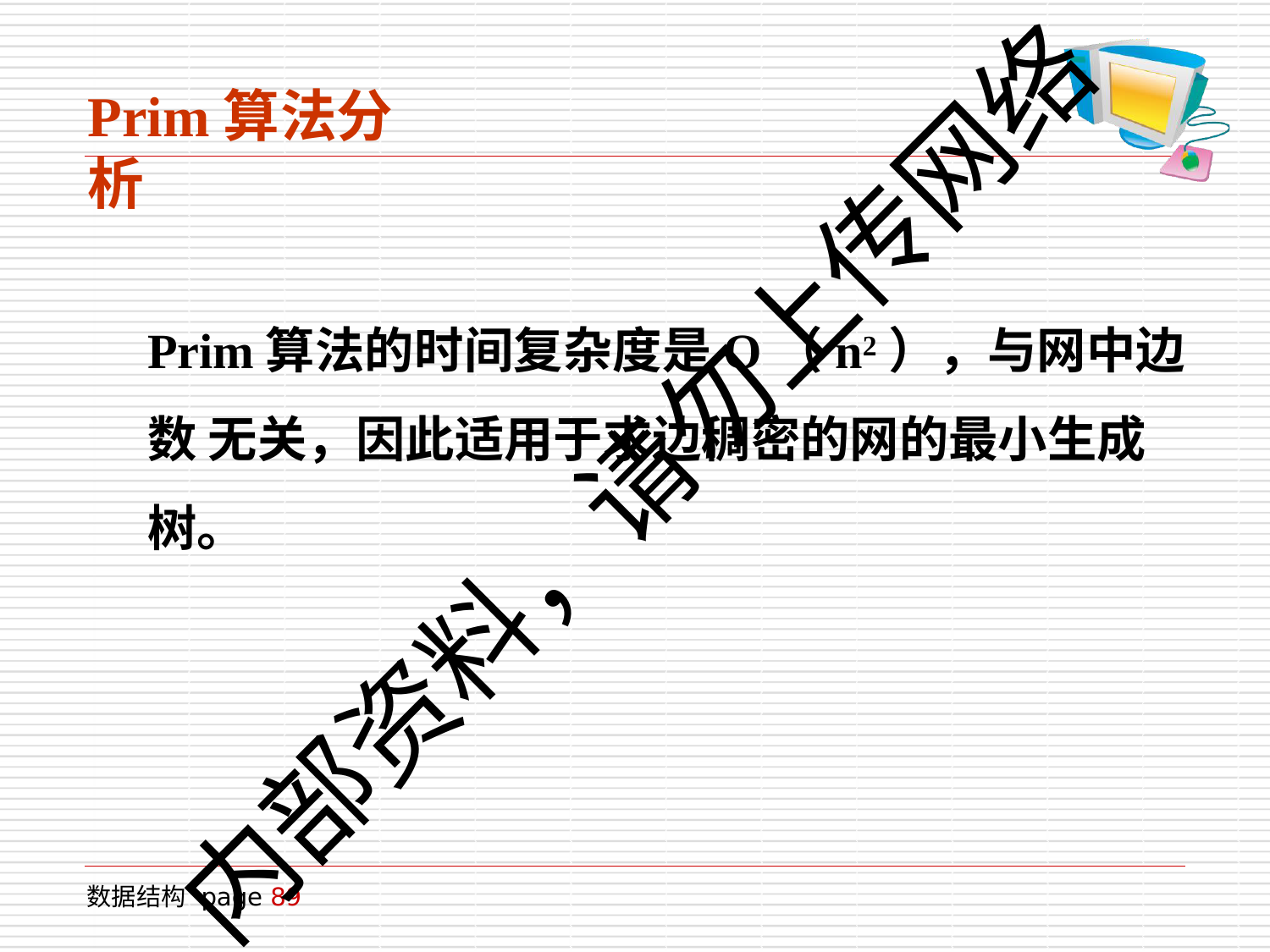

Prim算法分析

Prim算法的时间复杂度是O（n2），与网中边数 无关，因此适用于求边稠密的网的最小生成树。
内部资料，请勿上传网络

数据结构 page 89